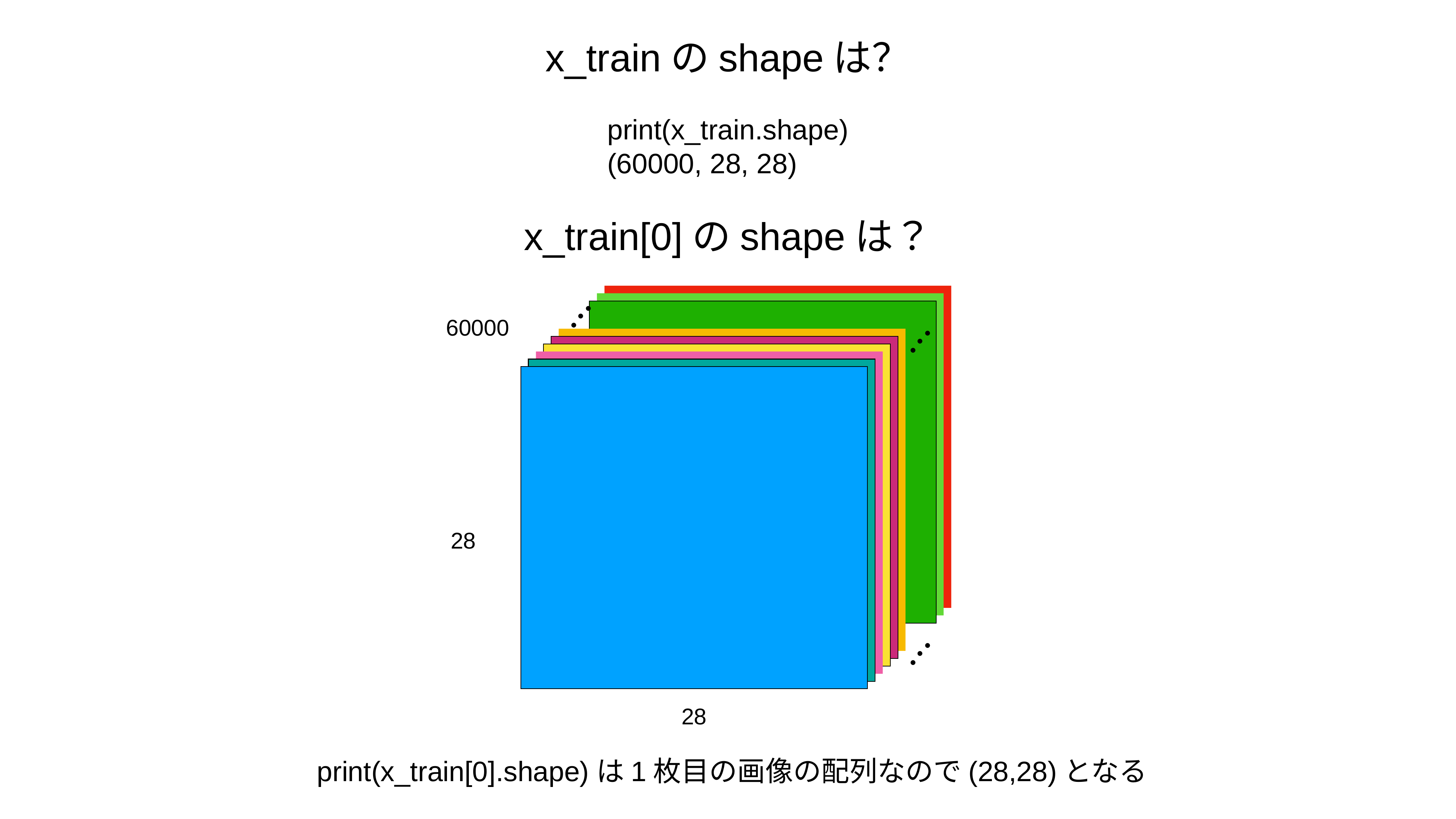

x_trainのshapeは？
print(x_train.shape)
(60000, 28, 28)
x_train[0]のshapeは？

・
・
・

60000
・
・
・

28
・
・
・
28
print(x_train[0].shape)は1枚目の画像の配列なので(28,28)となる